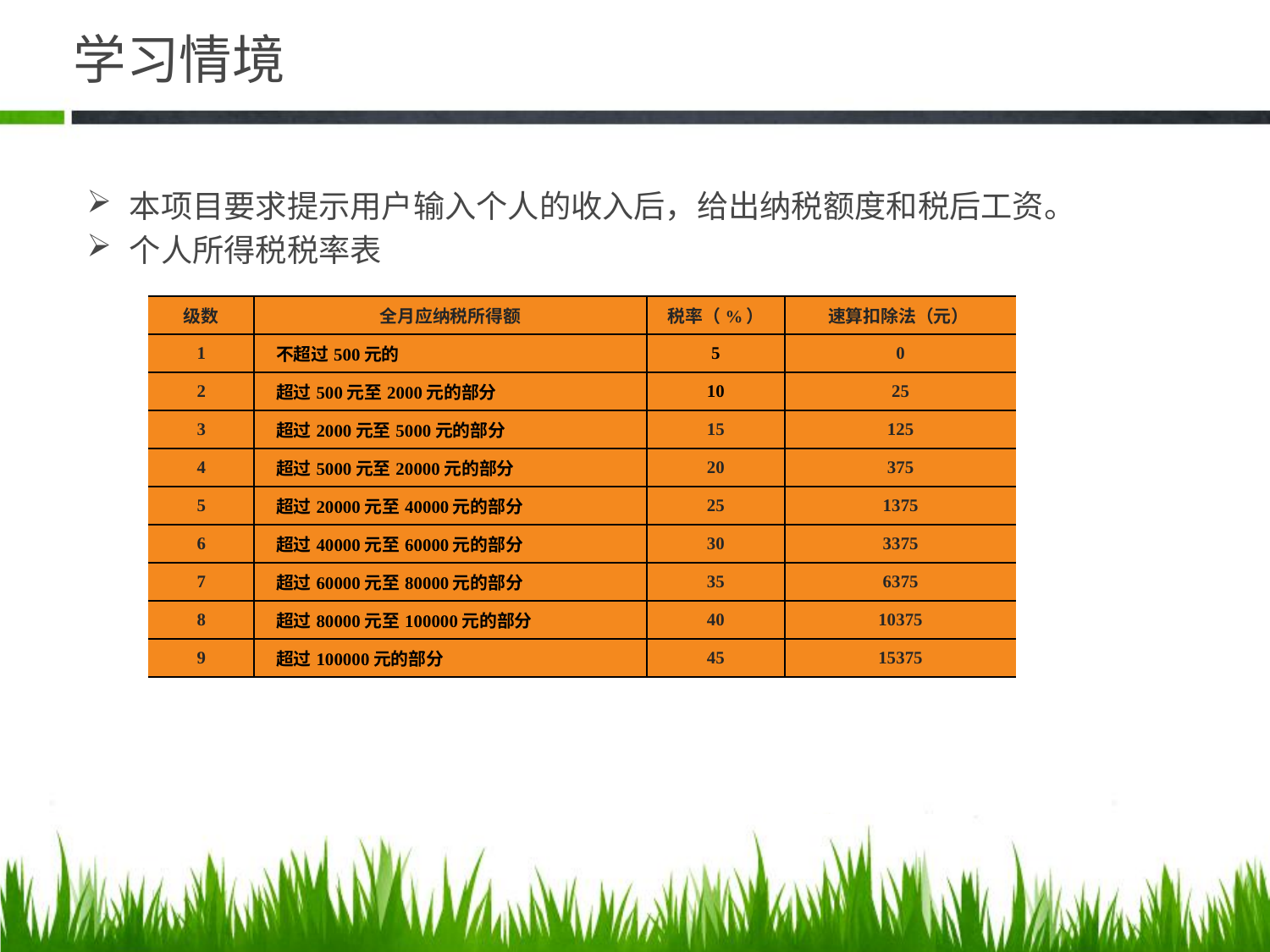

# 学习情境
本项目要求提示用户输入个人的收入后，给出纳税额度和税后工资。
个人所得税税率表

| 级数 | 全月应纳税所得额 | 税率（%） | 速算扣除法（元） |
| --- | --- | --- | --- |
| 1 | 不超过500元的 | 5 | 0 |
| 2 | 超过500元至2000元的部分 | 10 | 25 |
| 3 | 超过2000元至5000元的部分 | 15 | 125 |
| 4 | 超过5000元至20000元的部分 | 20 | 375 |
| 5 | 超过20000元至40000元的部分 | 25 | 1375 |
| 6 | 超过40000元至60000元的部分 | 30 | 3375 |
| 7 | 超过60000元至80000元的部分 | 35 | 6375 |
| 8 | 超过80000元至100000元的部分 | 40 | 10375 |
| 9 | 超过100000元的部分 | 45 | 15375 |